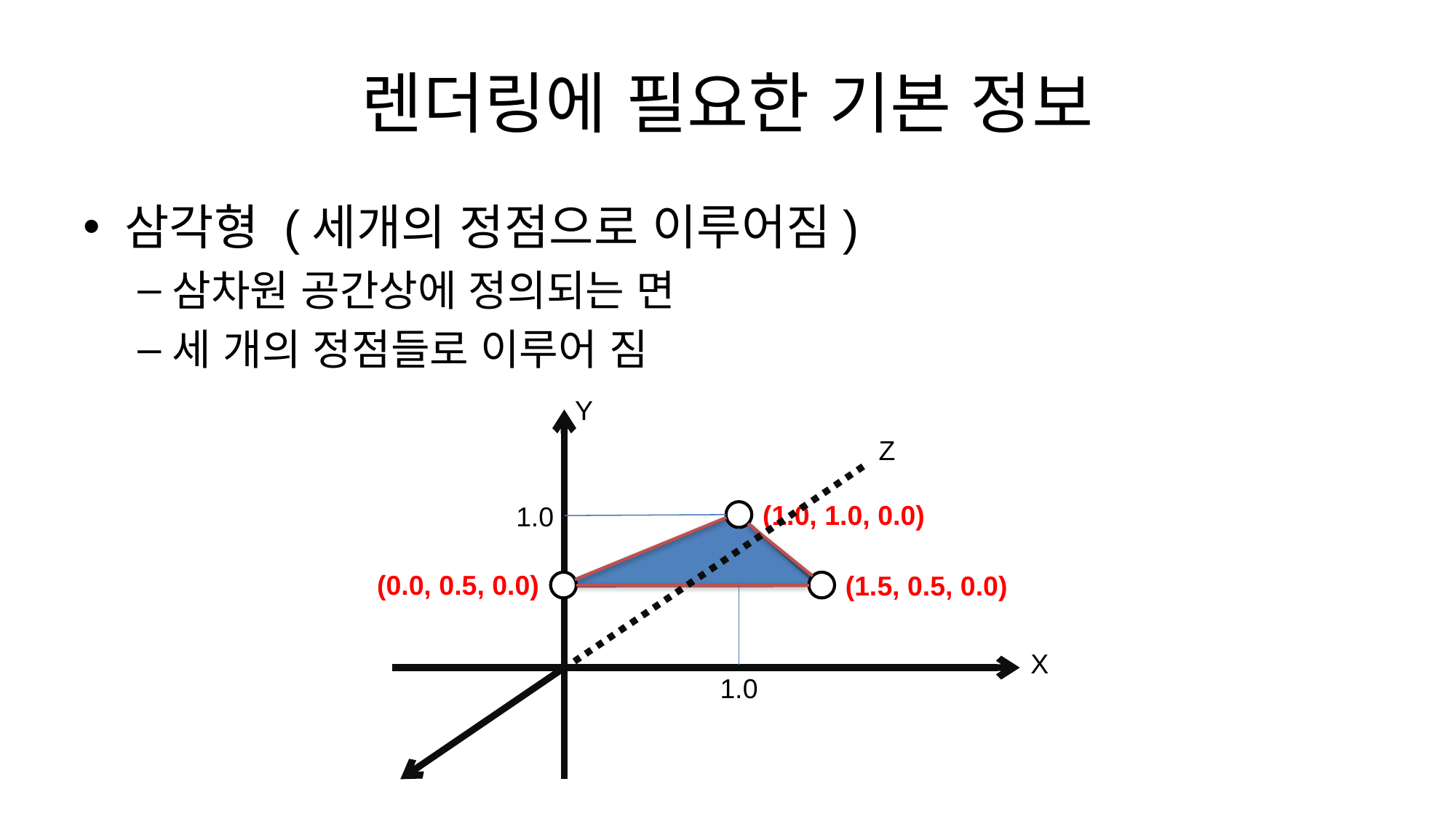

# 렌더링에 필요한 기본 정보
삼각형 (세개의 정점으로 이루어짐)
삼차원 공간상에 정의되는 면
세 개의 정점들로 이루어 짐
Y
Z
(1.0, 1.0, 0.0)

1.0

(0.0, 0.5, 0.0)

(1.5, 0.5, 0.0)

X
1.0